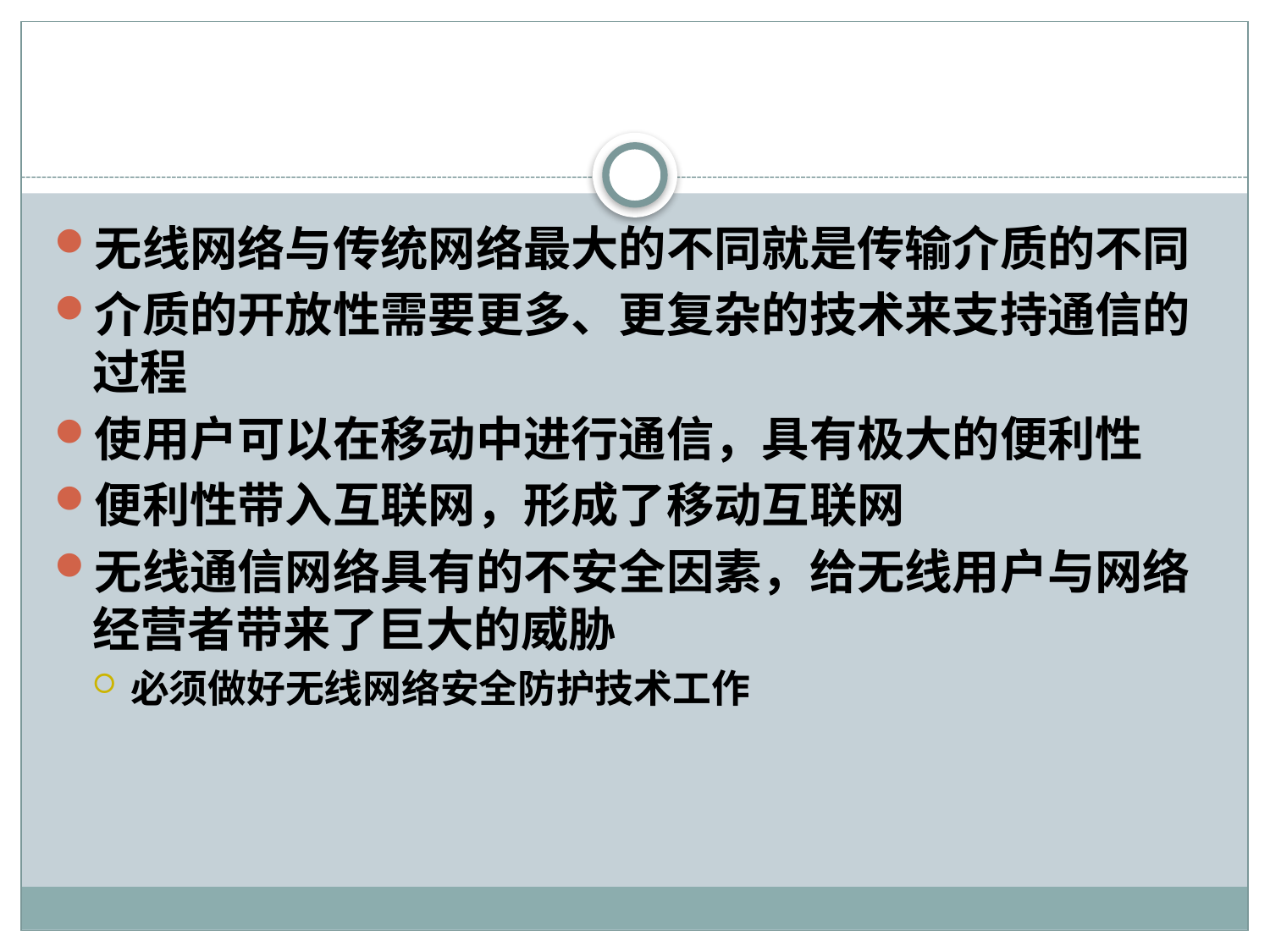

#
无线网络与传统网络最大的不同就是传输介质的不同
介质的开放性需要更多、更复杂的技术来支持通信的过程
使用户可以在移动中进行通信，具有极大的便利性
便利性带入互联网，形成了移动互联网
无线通信网络具有的不安全因素，给无线用户与网络经营者带来了巨大的威胁
必须做好无线网络安全防护技术工作